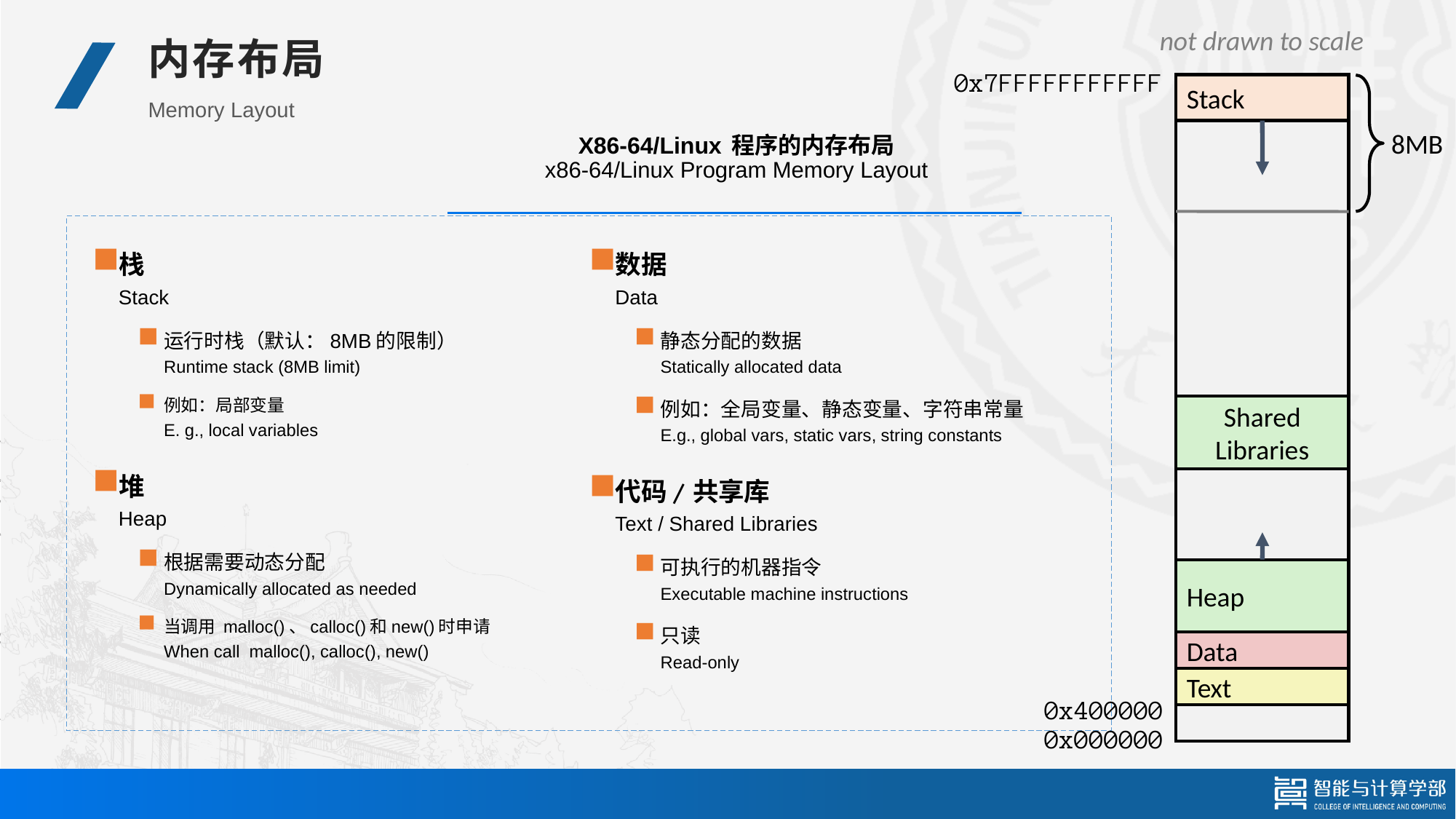

not drawn to scale
0x7FFFFFFFFFFF

Stack

8MB
Shared
Libraries

Heap
Data
Text
0x400000
0x000000
内存布局
Memory Layout
# X86-64/Linux 程序的内存布局 x86-64/Linux Program Memory Layout
栈
Stack
运行时栈（默认：8MB的限制）
Runtime stack (8MB limit)
例如：局部变量
E. g., local variables
堆
Heap
根据需要动态分配
Dynamically allocated as needed
当调用 malloc()、calloc()和new()时申请
When call  malloc(), calloc(), new()

数据
Data
静态分配的数据
Statically allocated data
例如：全局变量、静态变量、字符串常量
E.g., global vars, static vars, string constants
代码/共享库
Text / Shared Libraries
可执行的机器指令
Executable machine instructions
只读
Read-only